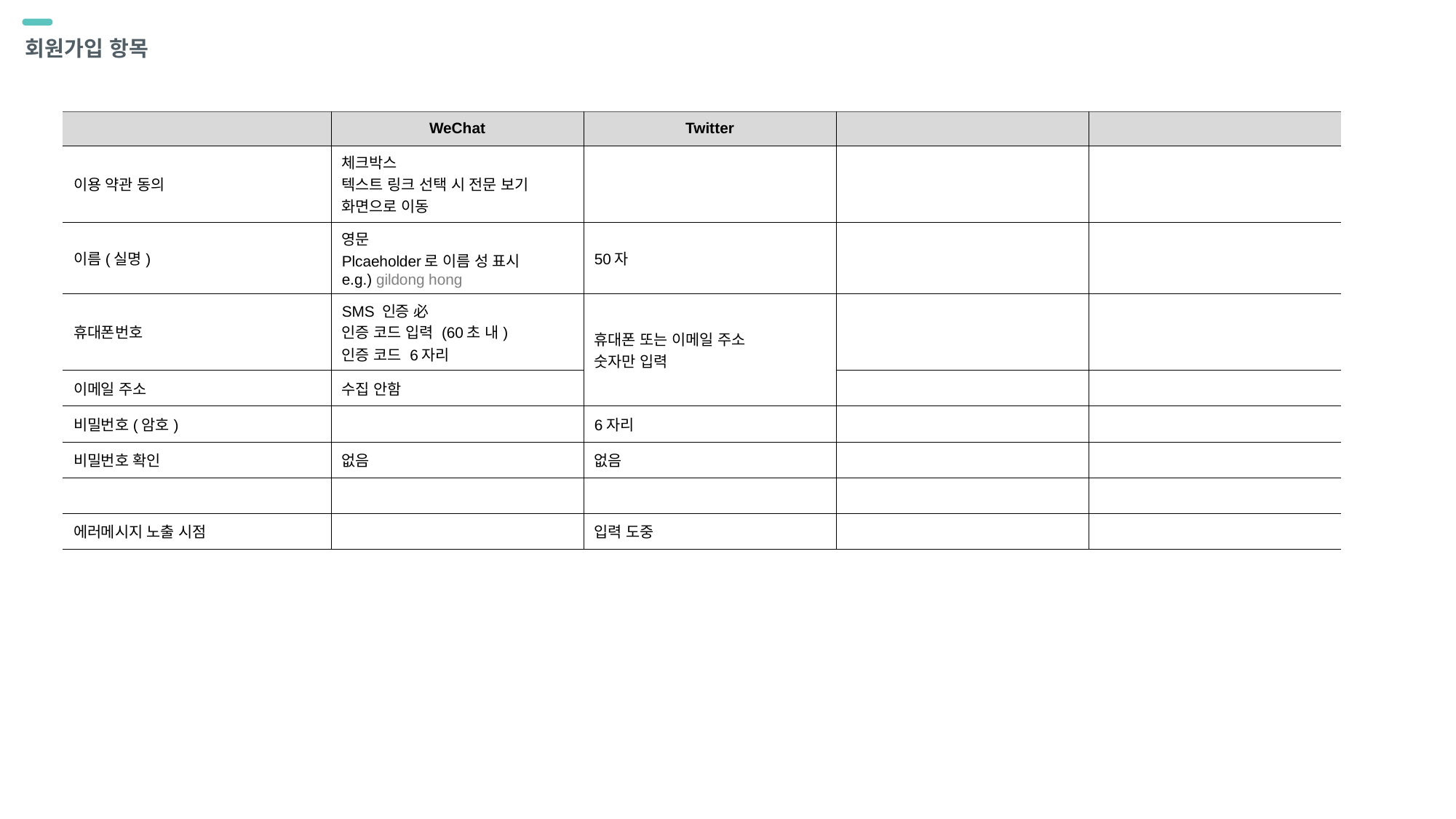

# 회원가입 항목
|  | WeChat | Twitter |  |  |
| --- | --- | --- | --- | --- |
| 이용 약관 동의 | 체크박스 텍스트 링크 선택 시 전문 보기 화면으로 이동 |  |  |  |
| 이름(실명) | 영문 Plcaeholder로 이름 성 표시 e.g.) gildong hong | 50자 |  |  |
| 휴대폰번호 | SMS 인증 必 인증 코드 입력 (60초 내) 인증 코드 6자리 | 휴대폰 또는 이메일 주소 숫자만 입력 |  |  |
| 이메일 주소 | 수집 안함 |  |  |  |
| 비밀번호(암호) |  | 6자리 |  |  |
| 비밀번호 확인 | 없음 | 없음 |  |  |
|  |  |  |  |  |
| 에러메시지 노출 시점 |  | 입력 도중 |  |  |